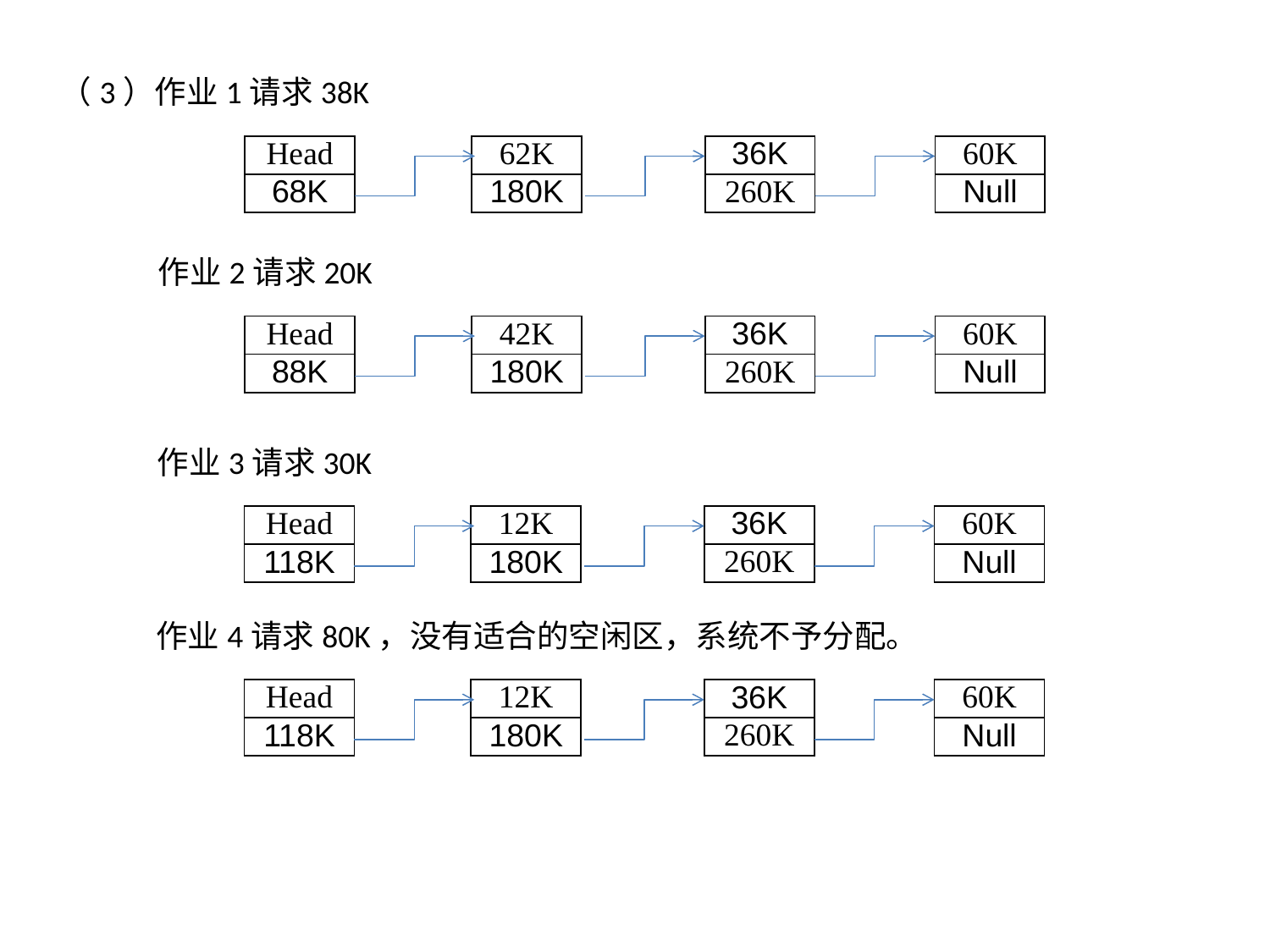

（3）作业1请求38K
| Head |
| --- |
| 68K |
| 62K |
| --- |
| 180K |
| 36K |
| --- |
| 260K |
| 60K |
| --- |
| Null |
作业2请求20K
| Head |
| --- |
| 88K |
| 42K |
| --- |
| 180K |
| 36K |
| --- |
| 260K |
| 60K |
| --- |
| Null |
作业3请求30K
| Head |
| --- |
| 118K |
| 12K |
| --- |
| 180K |
| 36K |
| --- |
| 260K |
| 60K |
| --- |
| Null |
作业4请求80K，没有适合的空闲区，系统不予分配。
| Head |
| --- |
| 118K |
| 12K |
| --- |
| 180K |
| 36K |
| --- |
| 260K |
| 60K |
| --- |
| Null |